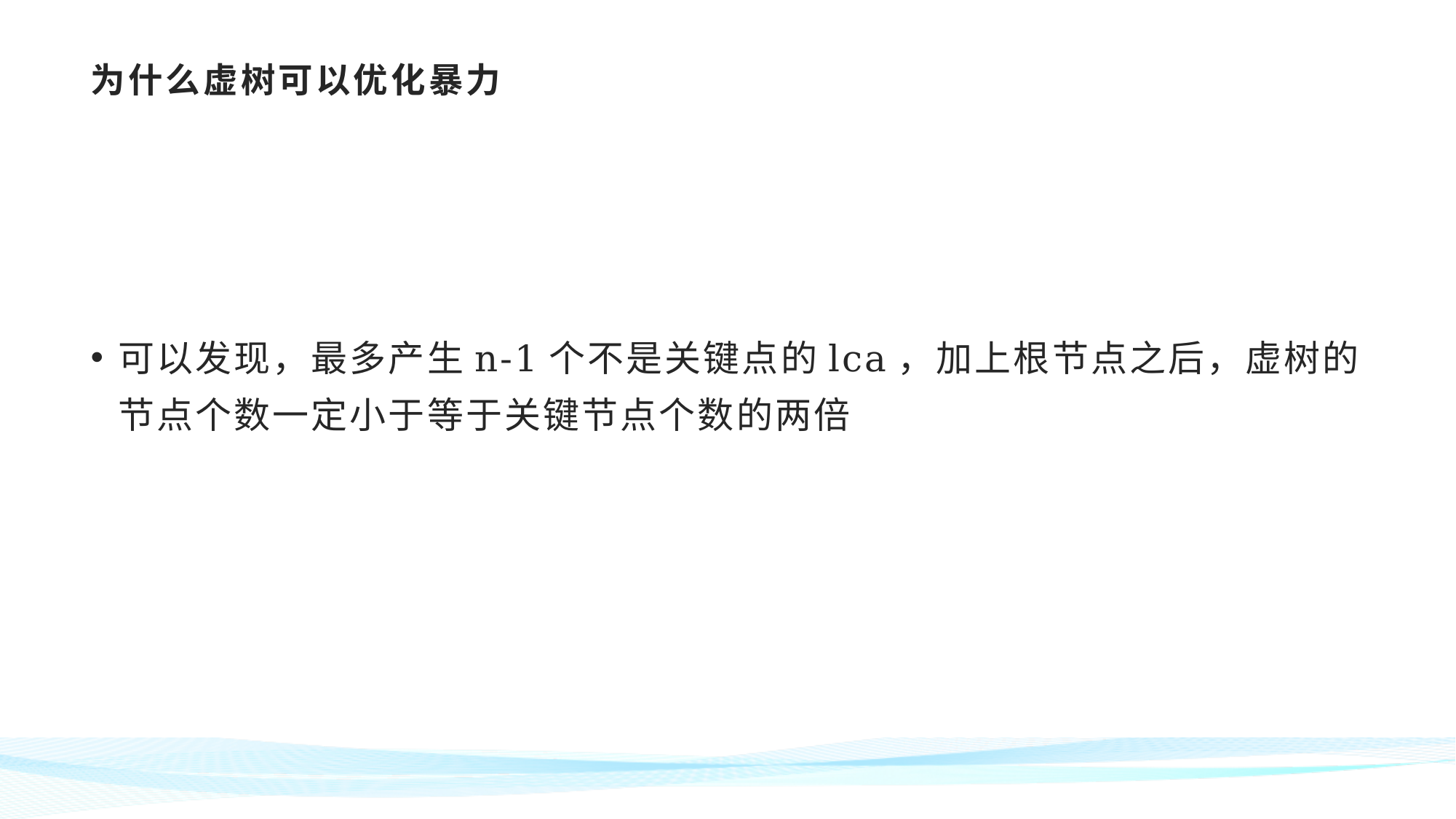

# 为什么虚树可以优化暴力

可以发现，最多产生n-1个不是关键点的lca，加上根节点之后，虚树的节点个数一定小于等于关键节点个数的两倍